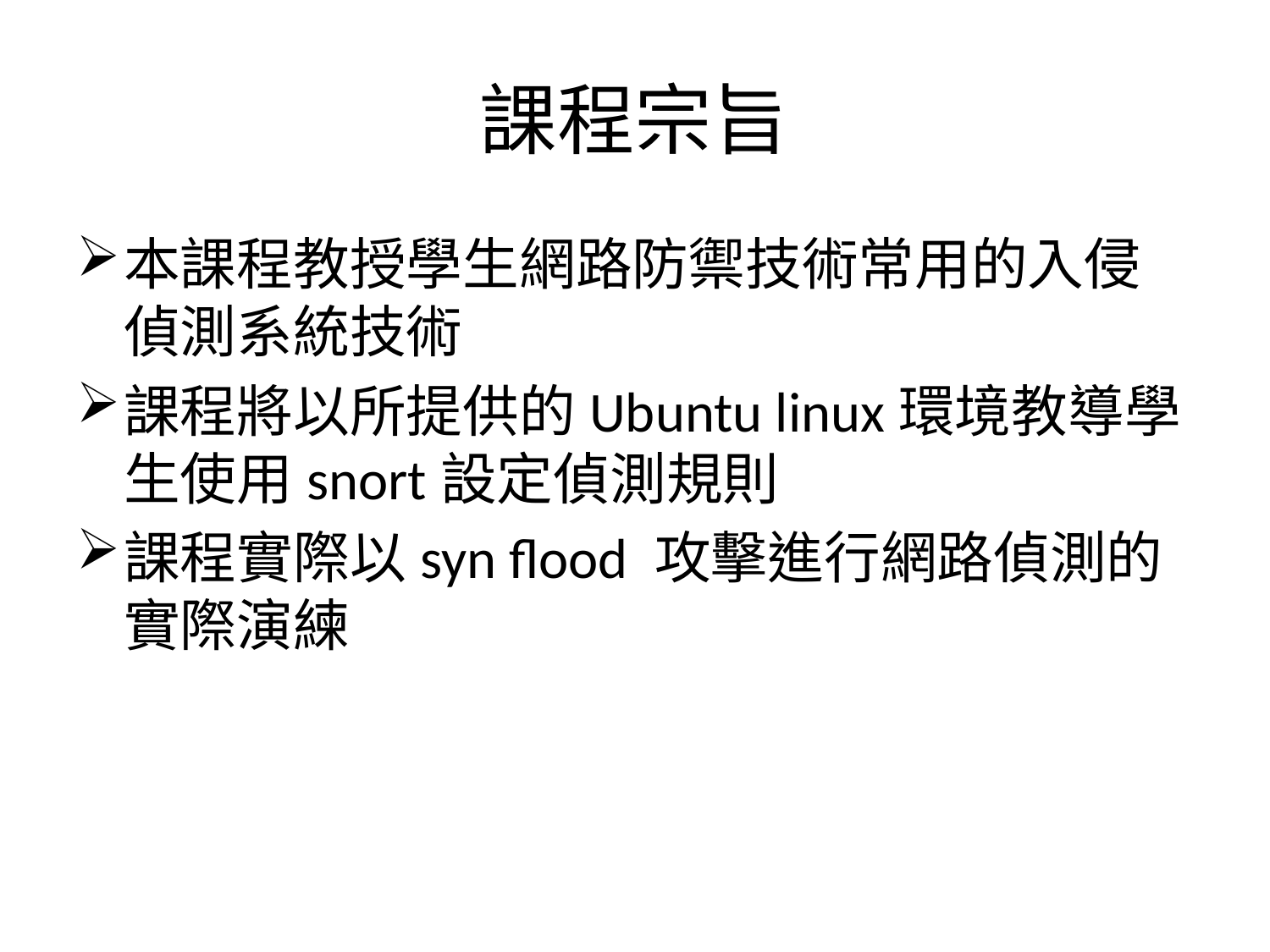

# 課程宗旨
本課程教授學生網路防禦技術常用的入侵偵測系統技術
課程將以所提供的Ubuntu linux環境教導學生使用snort設定偵測規則
課程實際以syn flood 攻擊進行網路偵測的實際演練